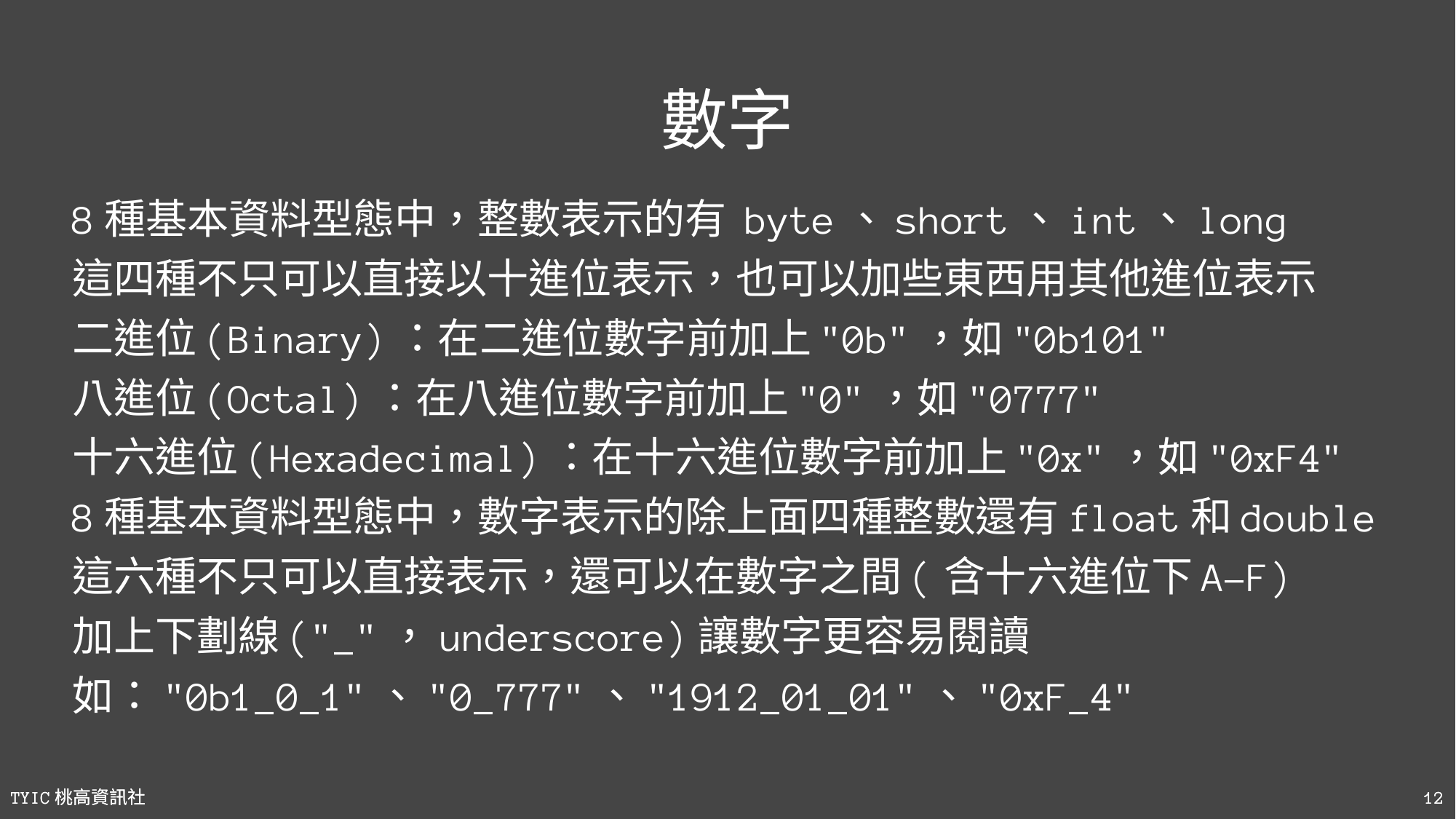

# 數字
8種基本資料型態中，整數表示的有 byte、short、int、long
這四種不只可以直接以十進位表示，也可以加些東西用其他進位表示
二進位(Binary)：在二進位數字前加上"0b"，如"0b101"
八進位(Octal)：在八進位數字前加上"0"，如"0777"
十六進位(Hexadecimal)：在十六進位數字前加上"0x"，如"0xF4"
8種基本資料型態中，數字表示的除上面四種整數還有float和double
這六種不只可以直接表示，還可以在數字之間(含十六進位下A-F)
加上下劃線("_"，underscore)讓數字更容易閱讀
如："0b1_0_1"、"0_777"、"1912_01_01"、"0xF_4"